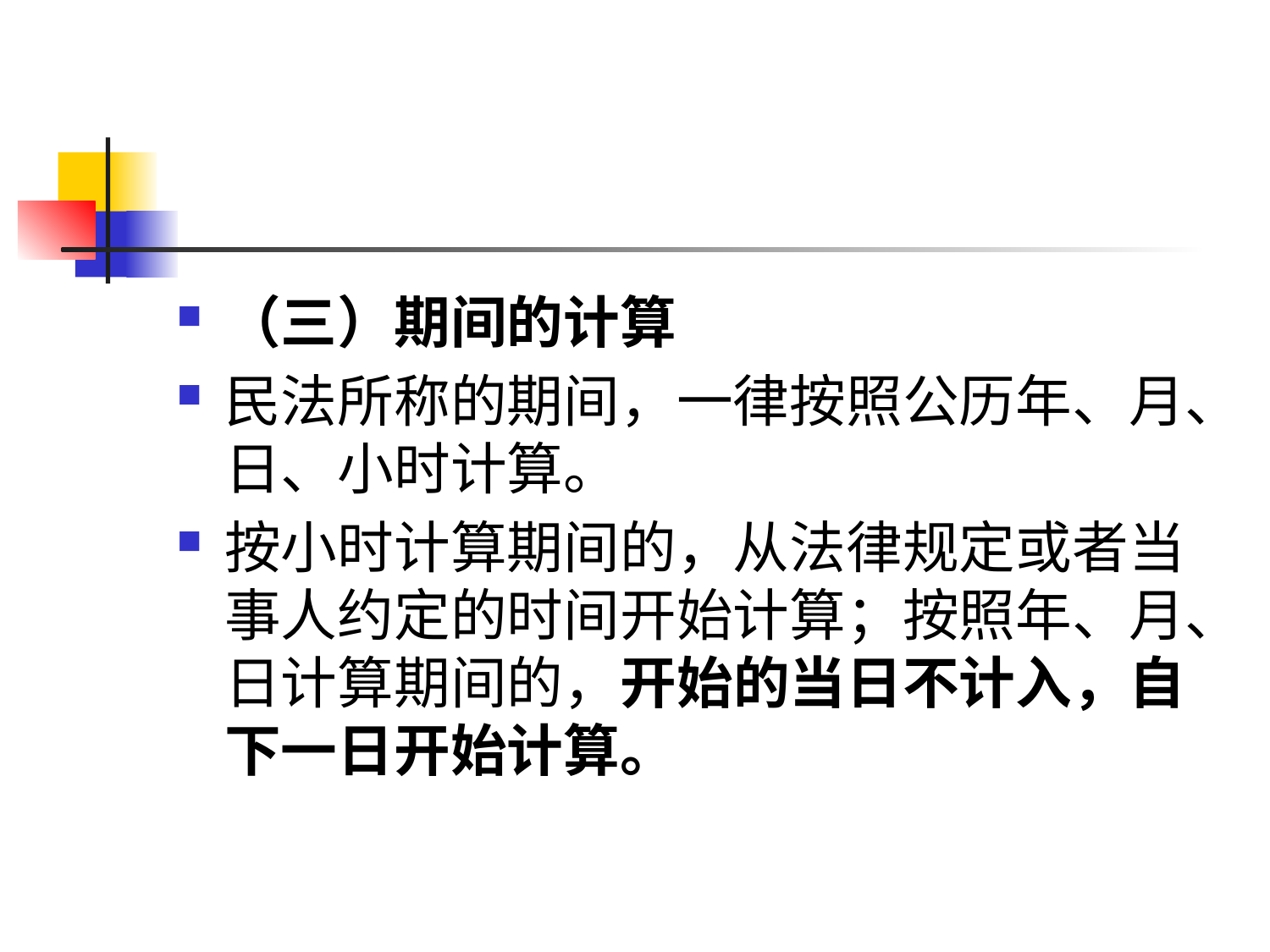

#
（三）期间的计算
民法所称的期间，一律按照公历年、月、日、小时计算。
按小时计算期间的，从法律规定或者当事人约定的时间开始计算；按照年、月、日计算期间的，开始的当日不计入，自下一日开始计算。